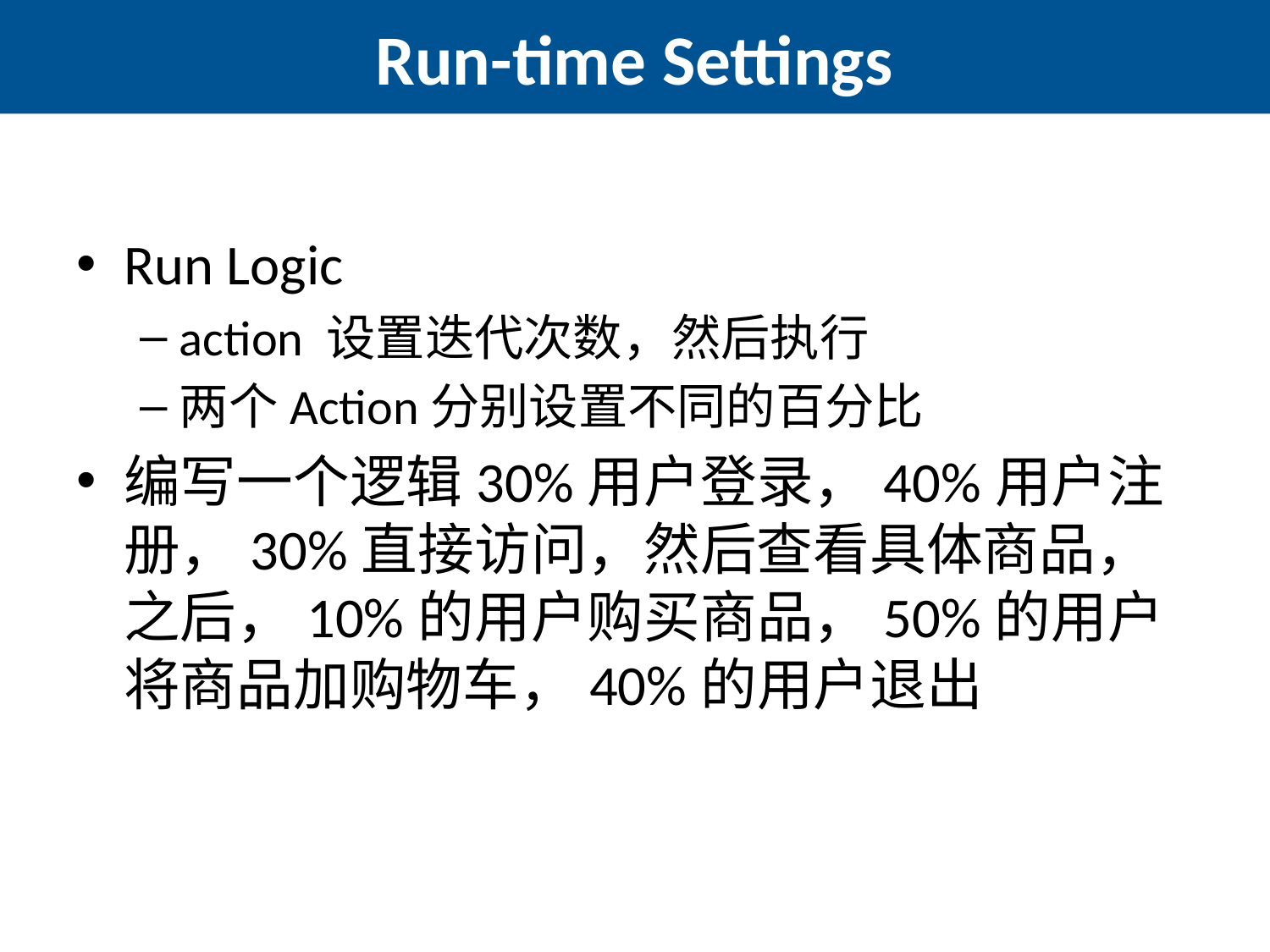

# Run-time Settings
Run Logic
action 设置迭代次数，然后执行
两个Action分别设置不同的百分比
编写一个逻辑30%用户登录，40%用户注册，30%直接访问，然后查看具体商品，之后，10%的用户购买商品，50%的用户将商品加购物车，40%的用户退出